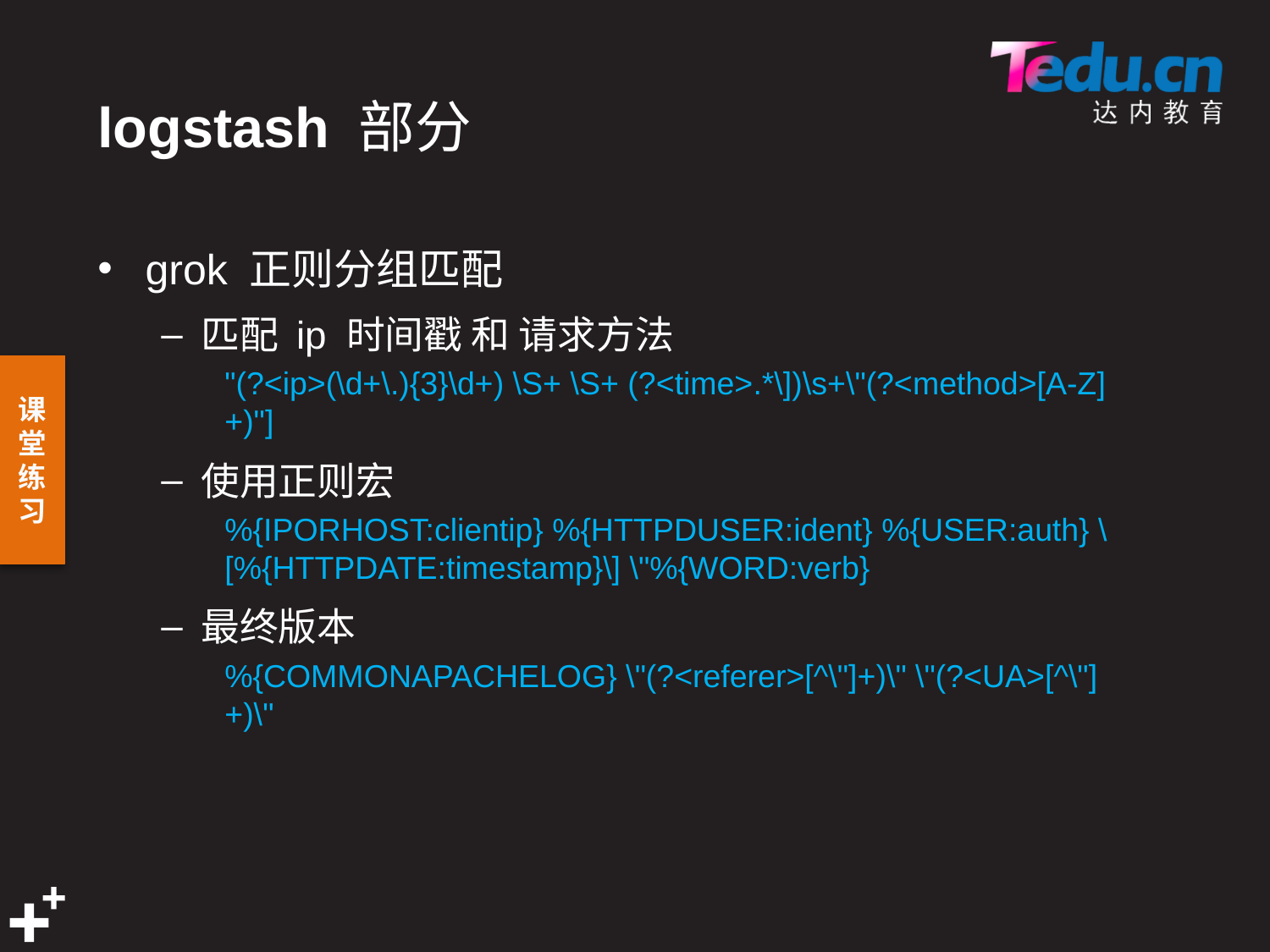

# logstash 部分
grok 正则分组匹配
匹配 ip 时间戳 和 请求方法
"(?<ip>(\d+\.){3}\d+) \S+ \S+ (?<time>.*\])\s+\"(?<method>[A-Z]+)"]
使用正则宏
%{IPORHOST:clientip} %{HTTPDUSER:ident} %{USER:auth} \[%{HTTPDATE:timestamp}\] \"%{WORD:verb}
最终版本
%{COMMONAPACHELOG} \"(?<referer>[^\"]+)\" \"(?<UA>[^\"]+)\"